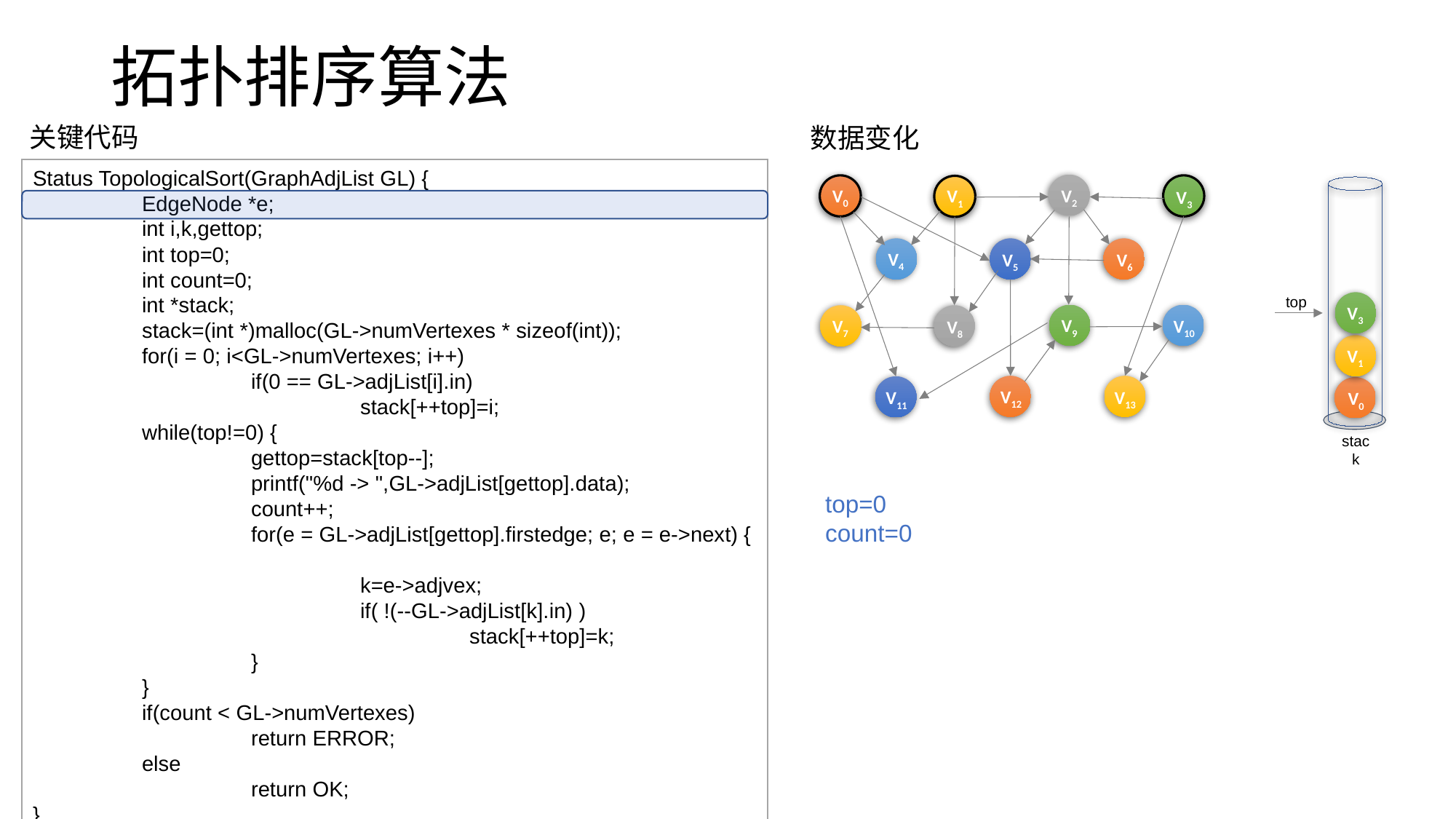

# 拓扑排序算法
关键代码
数据变化
Status TopologicalSort(GraphAdjList GL) {
	EdgeNode *e;
	int i,k,gettop;
	int top=0;
	int count=0;
	int *stack;
	stack=(int *)malloc(GL->numVertexes * sizeof(int));
	for(i = 0; i<GL->numVertexes; i++)
		if(0 == GL->adjList[i].in)
			stack[++top]=i;
	while(top!=0) {
		gettop=stack[top--];
		printf("%d -> ",GL->adjList[gettop].data);
		count++;
		for(e = GL->adjList[gettop].firstedge; e; e = e->next) {
			k=e->adjvex;
			if( !(--GL->adjList[k].in) )
				stack[++top]=k;
		}
	}
	if(count < GL->numVertexes)
		return ERROR;
	else
		return OK;
}

V0
V2
V1
V3

V4
V5
V6
top

V3

V9
V7
V10
V8

V1

V12
V13
V11
V0

stack
top=0
count=0